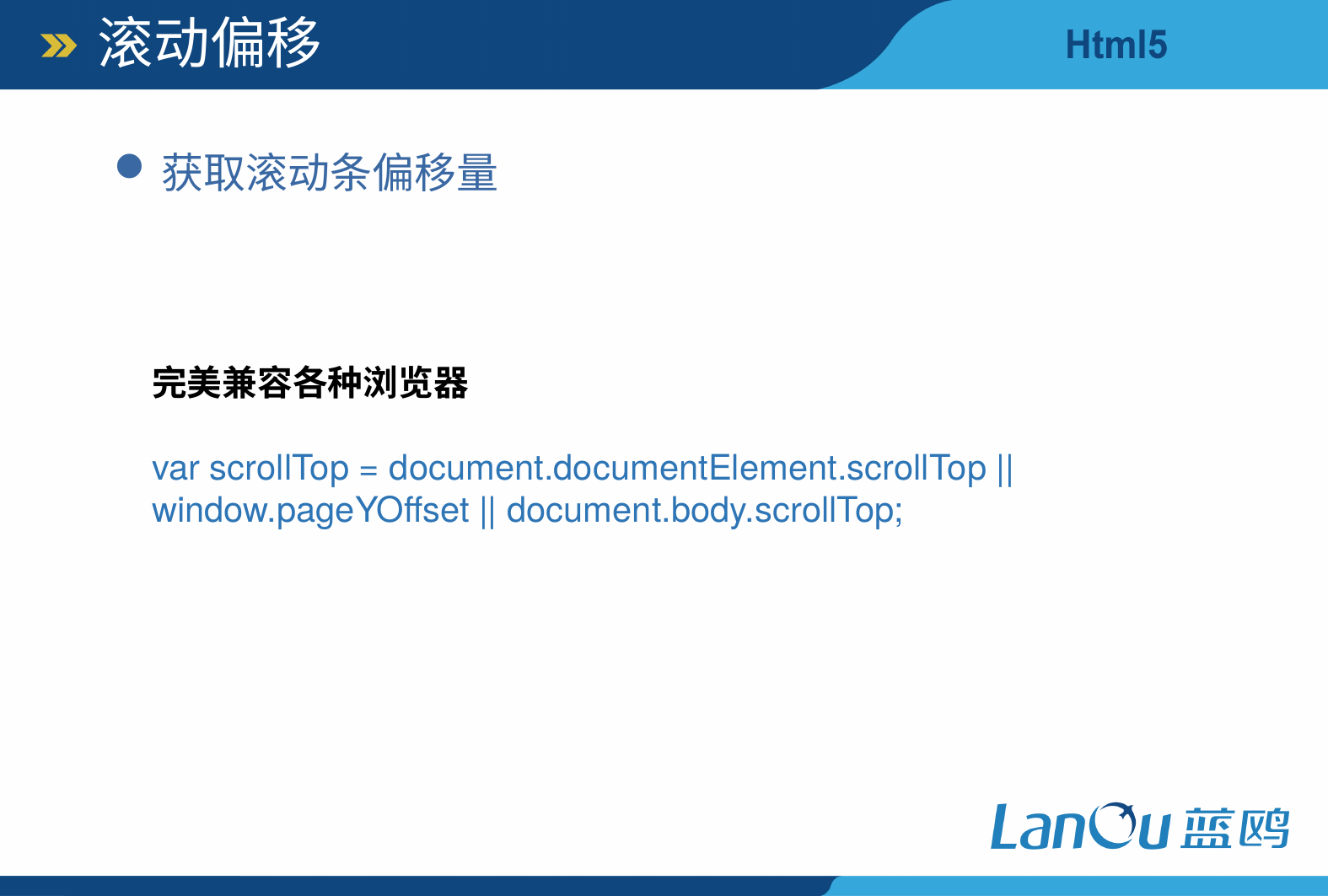

滚动偏移
获取滚动条偏移量
完美兼容各种浏览器

var scrollTop = document.documentElement.scrollTop || window.pageYOffset || document.body.scrollTop;